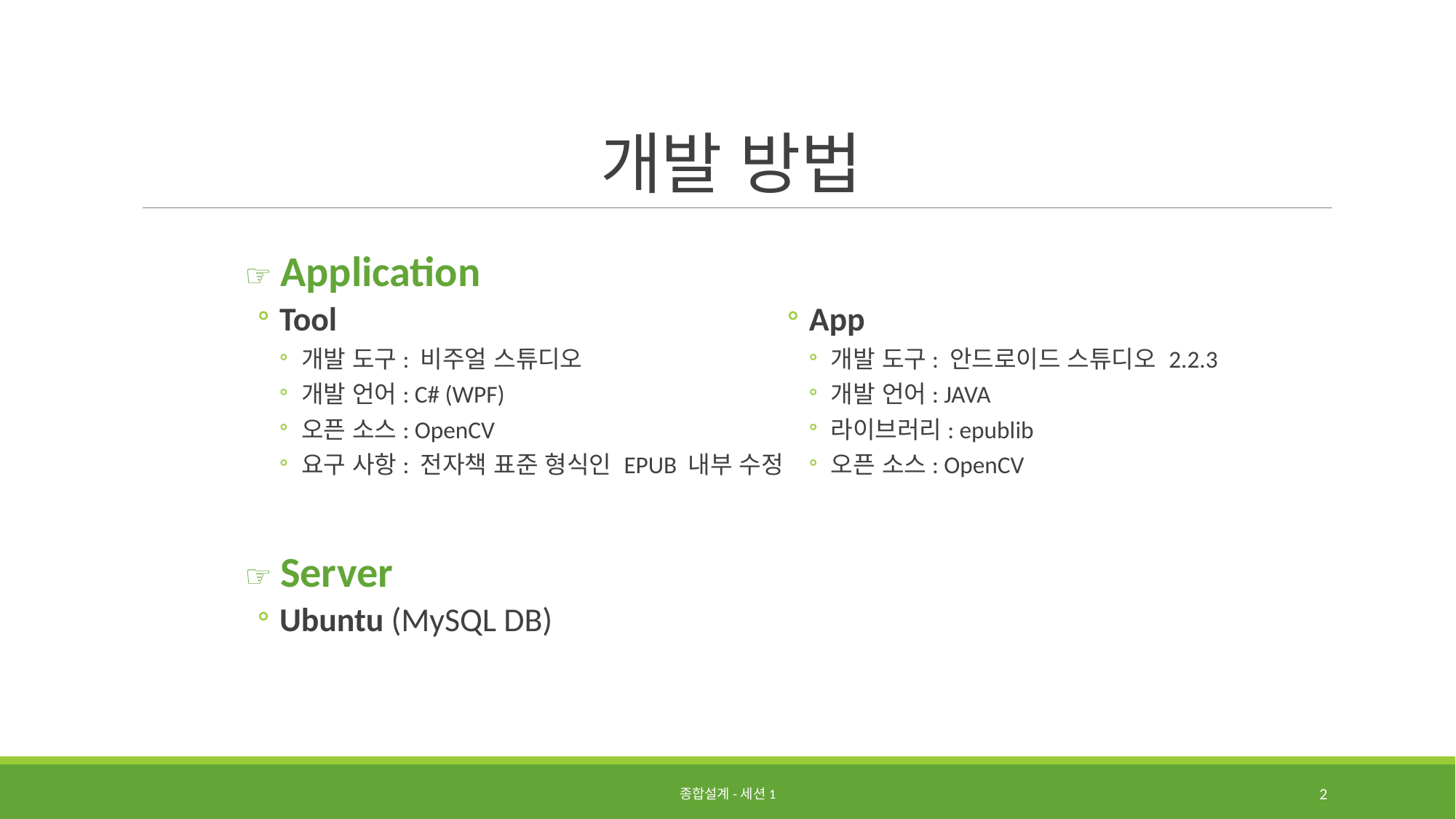

# 개발 방법
☞ Application
Tool
개발 도구: 비주얼 스튜디오
개발 언어: C# (WPF)
오픈 소스: OpenCV
요구 사항: 전자책 표준 형식인 EPUB 내부 수정

☞ Server
Ubuntu (MySQL DB)
☞ Application
App
개발 도구: 안드로이드 스튜디오 2.2.3
개발 언어: JAVA
라이브러리: epublib
오픈 소스: OpenCV
종합설계-세션1
2